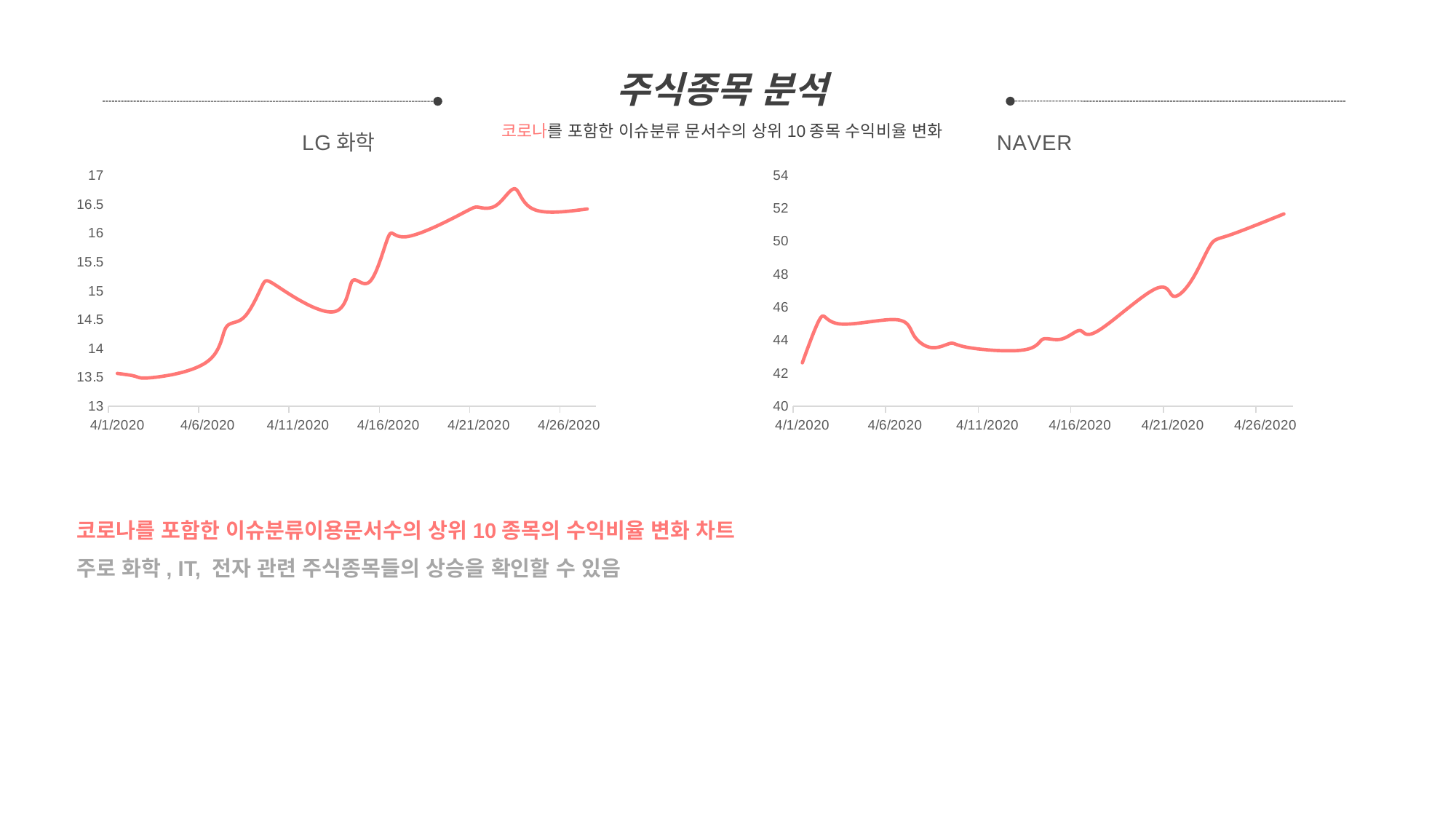

주식종목 분석
코로나를 포함한 이슈분류 문서수의 상위10종목 수익비율 변화

### Chart: LG화학

| Category | 주가수익비율 |
|---|---|
| 43922 | 13.57 |
| 43923 | 13.52 |
| 43924 | 13.5 |
| 43927 | 13.78 |
| 43928 | 14.36 |
| 43929 | 14.54 |
| 43930 | 15.08 |
| 43931 | 15.05 |
| 43934 | 14.64 |
| 43935 | 15.17 |
| 43936 | 15.17 |
| 43937 | 15.94 |
| 43938 | 15.94 |
| 43941 | 16.33 |
| 43942 | 16.45 |
| 43943 | 16.49 |
| 43944 | 16.77 |
| 43945 | 16.42 |
| 43948 | 16.42 |

### Chart: NAVER

| Category | 주가수익비율 |
|---|---|
| 43922 | 42.64 |
| 43923 | 45.39 |
| 43924 | 45.0 |
| 43927 | 45.26 |
| 43928 | 44.34 |
| 43929 | 43.56 |
| 43930 | 43.82 |
| 43931 | 43.56 |
| 43934 | 43.43 |
| 43935 | 44.08 |
| 43936 | 44.08 |
| 43937 | 44.6 |
| 43938 | 44.6 |
| 43941 | 47.09 |
| 43942 | 46.7 |
| 43943 | 47.61 |
| 43944 | 49.71 |
| 43945 | 50.36 |
| 43948 | 51.67 |
코로나를 포함한 이슈분류이용문서수의 상위10종목의 수익비율 변화 차트
주로 화학, IT, 전자 관련 주식종목들의 상승을 확인할 수 있음